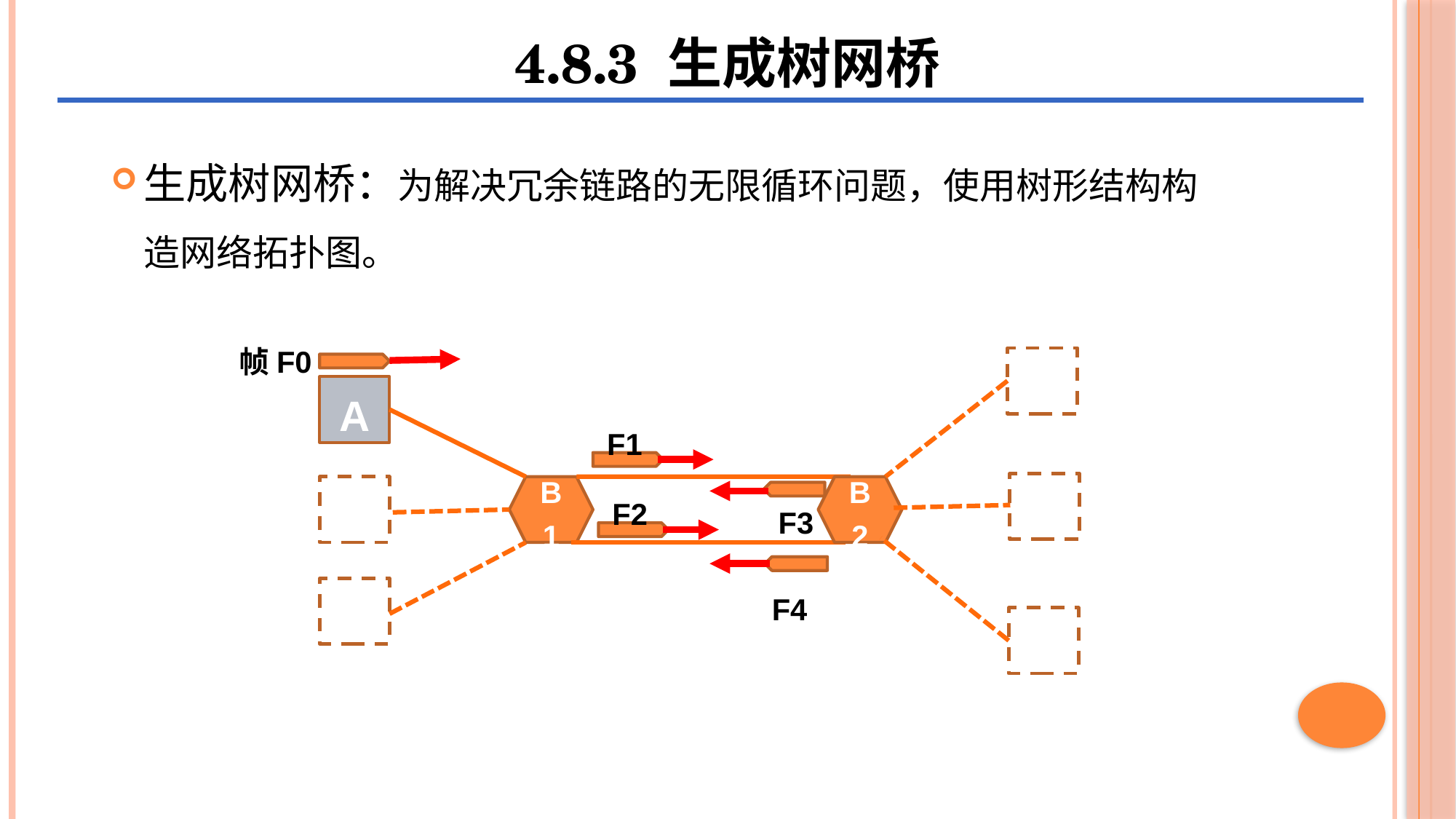

4.8.3 生成树网桥
二、CSMA/CA协议
生成树网桥：为解决冗余链路的无限循环问题，使用树形结构构造网络拓扑图。

帧F0

A
F1

B1
B2

F3
F2

F4